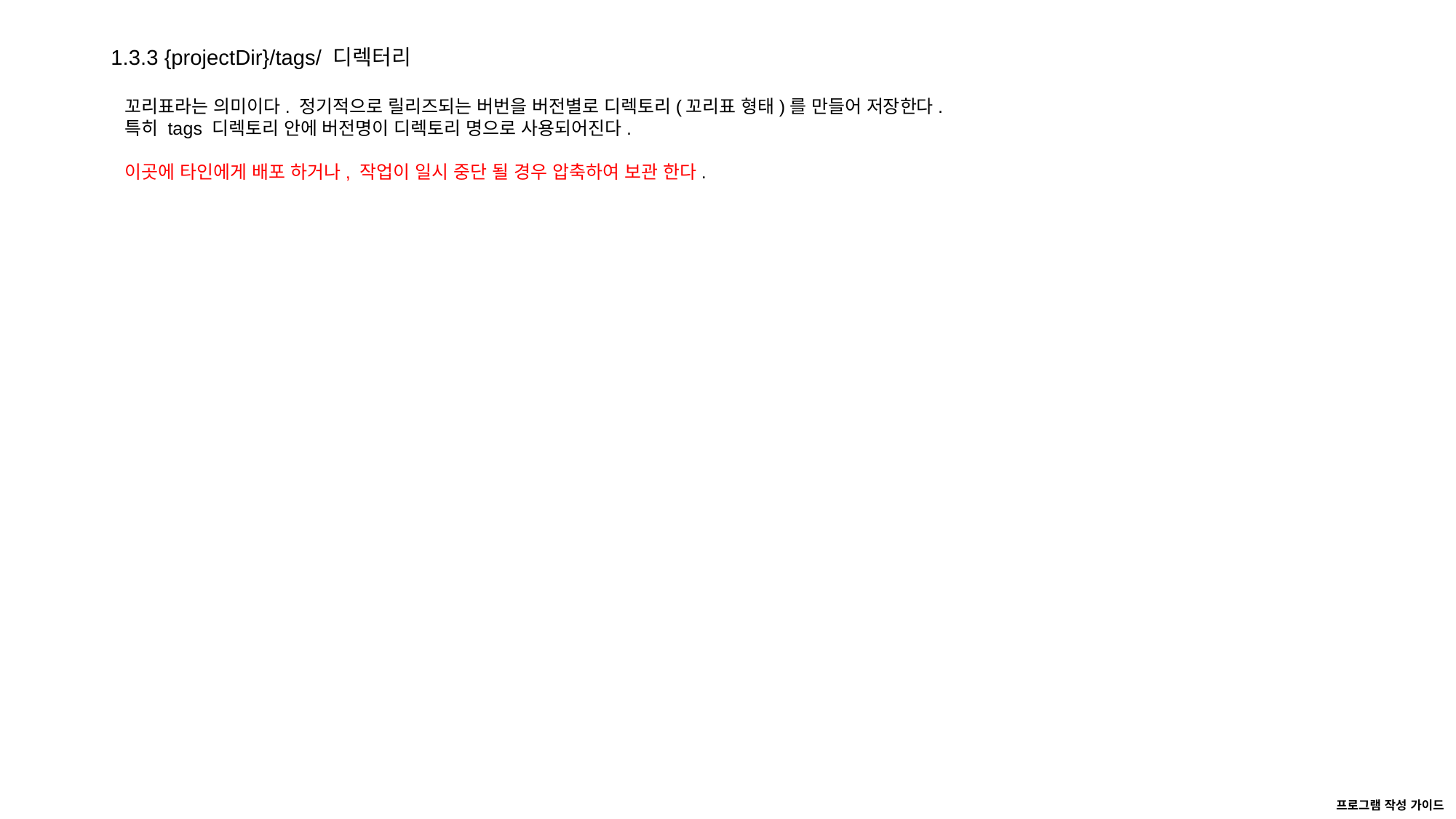

# 1.3.3 {projectDir}/tags/ 디렉터리
꼬리표라는 의미이다. 정기적으로 릴리즈되는 버번을 버전별로 디렉토리(꼬리표 형태)를 만들어 저장한다.
특히 tags 디렉토리 안에 버전명이 디렉토리 명으로 사용되어진다.

이곳에 타인에게 배포 하거나, 작업이 일시 중단 될 경우 압축하여 보관 한다.